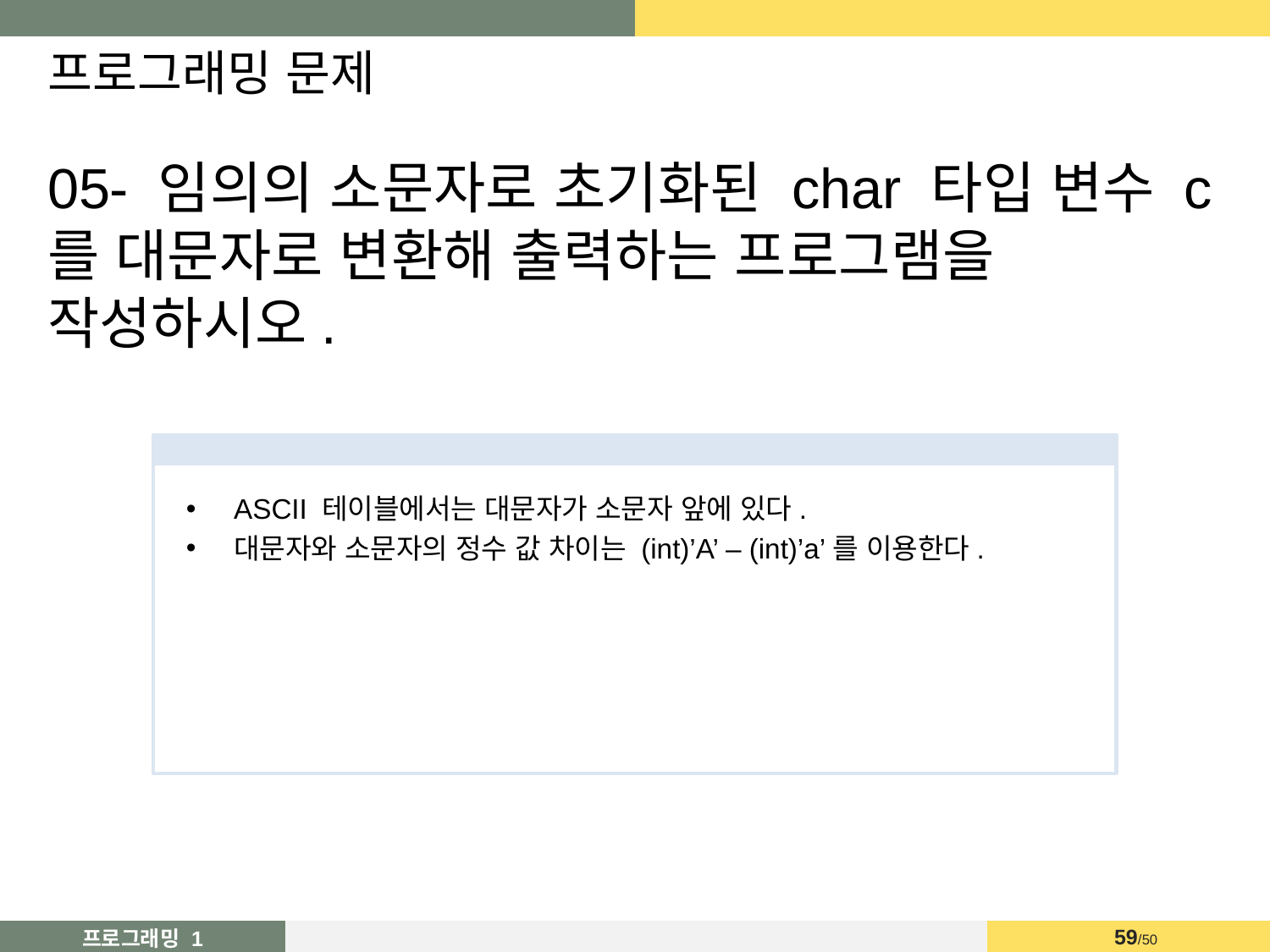

# 프로그래밍 문제
05- 임의의 소문자로 초기화된 char 타입 변수 c를 대문자로 변환해 출력하는 프로그램을 작성하시오.

ASCII 테이블에서는 대문자가 소문자 앞에 있다.
대문자와 소문자의 정수 값 차이는 (int)’A’ – (int)’a’를 이용한다.